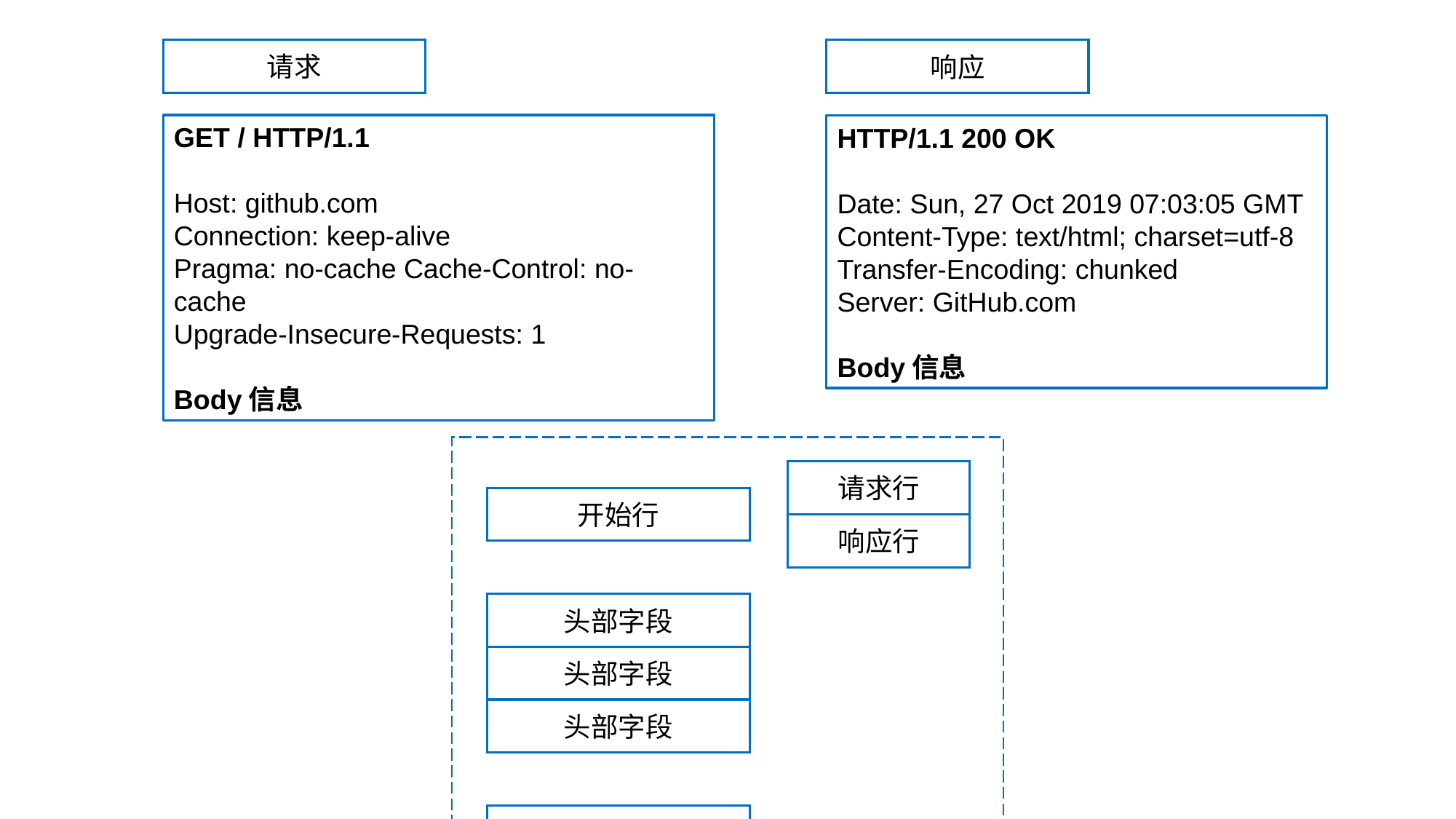

请求
响应
GET / HTTP/1.1

Host: github.com
Connection: keep-alive
Pragma: no-cache Cache-Control: no-cache
Upgrade-Insecure-Requests: 1

Body信息
HTTP/1.1 200 OK

Date: Sun, 27 Oct 2019 07:03:05 GMT
Content-Type: text/html; charset=utf-8
Transfer-Encoding: chunked
Server: GitHub.com

Body信息

请求行
开始行
响应行
头部字段
头部字段
头部字段
信息主体